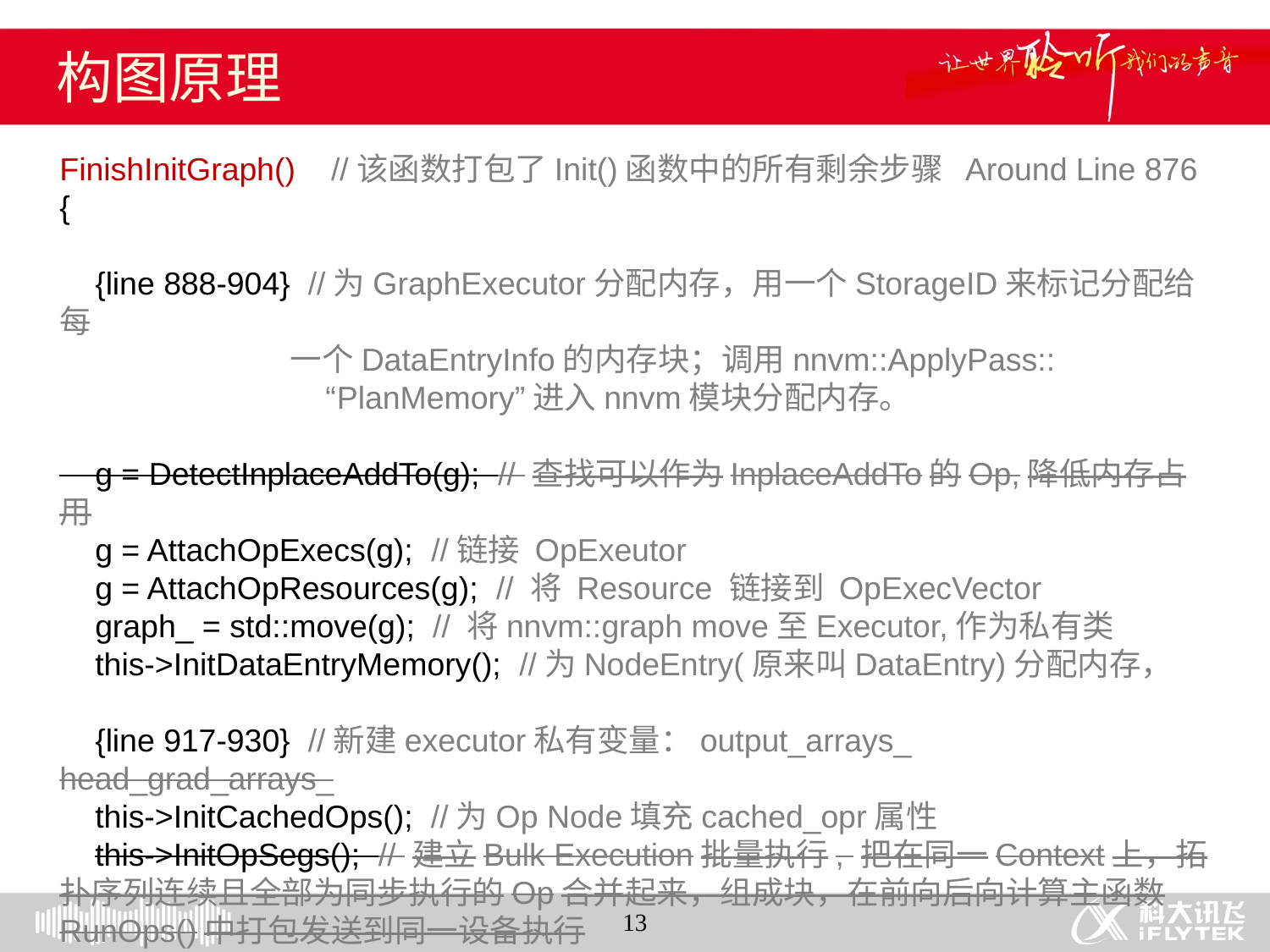

# 构图原理
FinishInitGraph()    //该函数打包了Init()函数中的所有剩余步骤  Around Line 876
{

    {line 888-904}  //为GraphExecutor分配内存，用一个StorageID来标记分配给每
                               一个DataEntryInfo的内存块；调用nnvm::ApplyPass::
                              “PlanMemory”进入nnvm模块分配内存。

    g = DetectInplaceAddTo(g);  // 查找可以作为InplaceAddTo的Op,降低内存占用
    g = AttachOpExecs(g);  //链接 OpExeutor
    g = AttachOpResources(g);  // 将 Resource 链接到 OpExecVector
    graph_ = std::move(g);  // 将nnvm::graph move至Executor,作为私有类
    this->InitDataEntryMemory();  //为NodeEntry(原来叫DataEntry)分配内存，

    {line 917-930}  //新建executor私有变量：output_arrays_   head_grad_arrays_
    this->InitCachedOps();  //为Op Node填充cached_opr属性
    this->InitOpSegs();  // 建立Bulk Execution批量执行, 把在同一Context上，拓扑序列连续且全部为同步执行的Op合并起来，组成块，在前向后向计算主函数 RunOps()中打包发送到同一设备执行
}
13